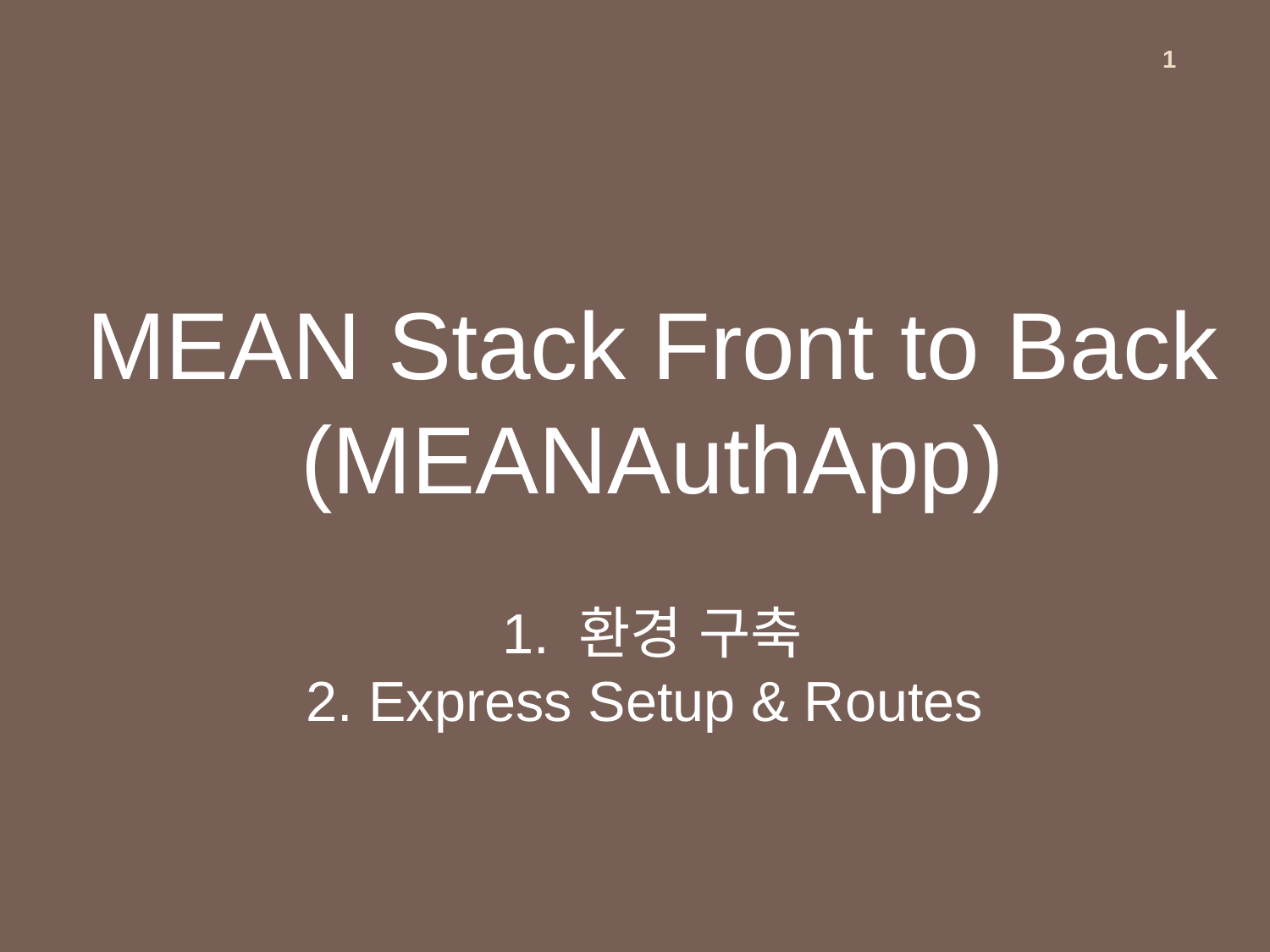

1
MEAN Stack Front to Back
(MEANAuthApp)

1. 환경 구축
2. Express Setup & Routes